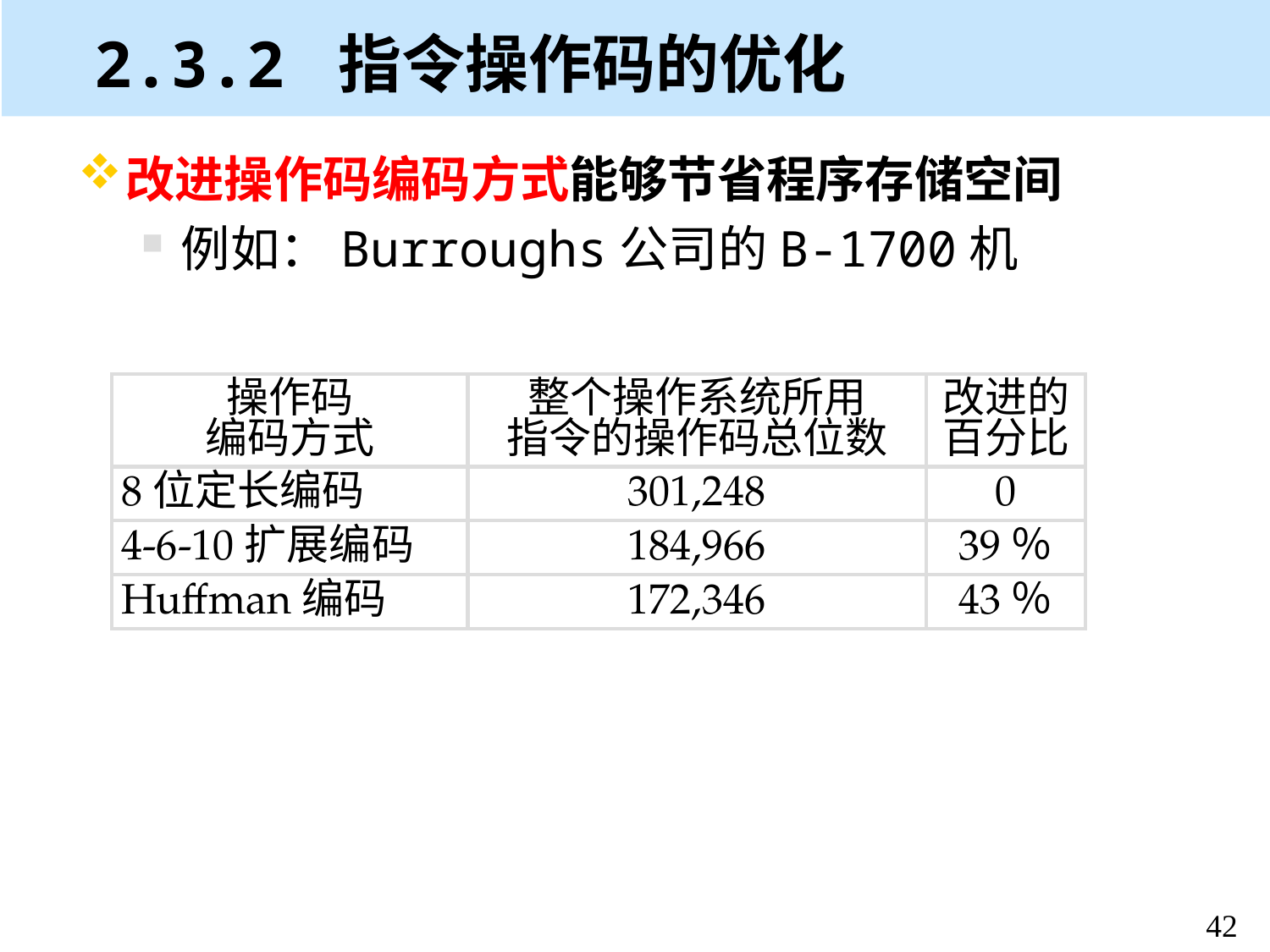

# 2.3.2 指令操作码的优化
改进操作码编码方式能够节省程序存储空间
例如：Burroughs公司的B-1700机
操作码
编码方式
整个操作系统所用
指令的操作码总位数
改进的
百分比
8位定长编码
301,248
0
4-6-10扩展编码
184,966
39％
Huffman编码
172,346
43％